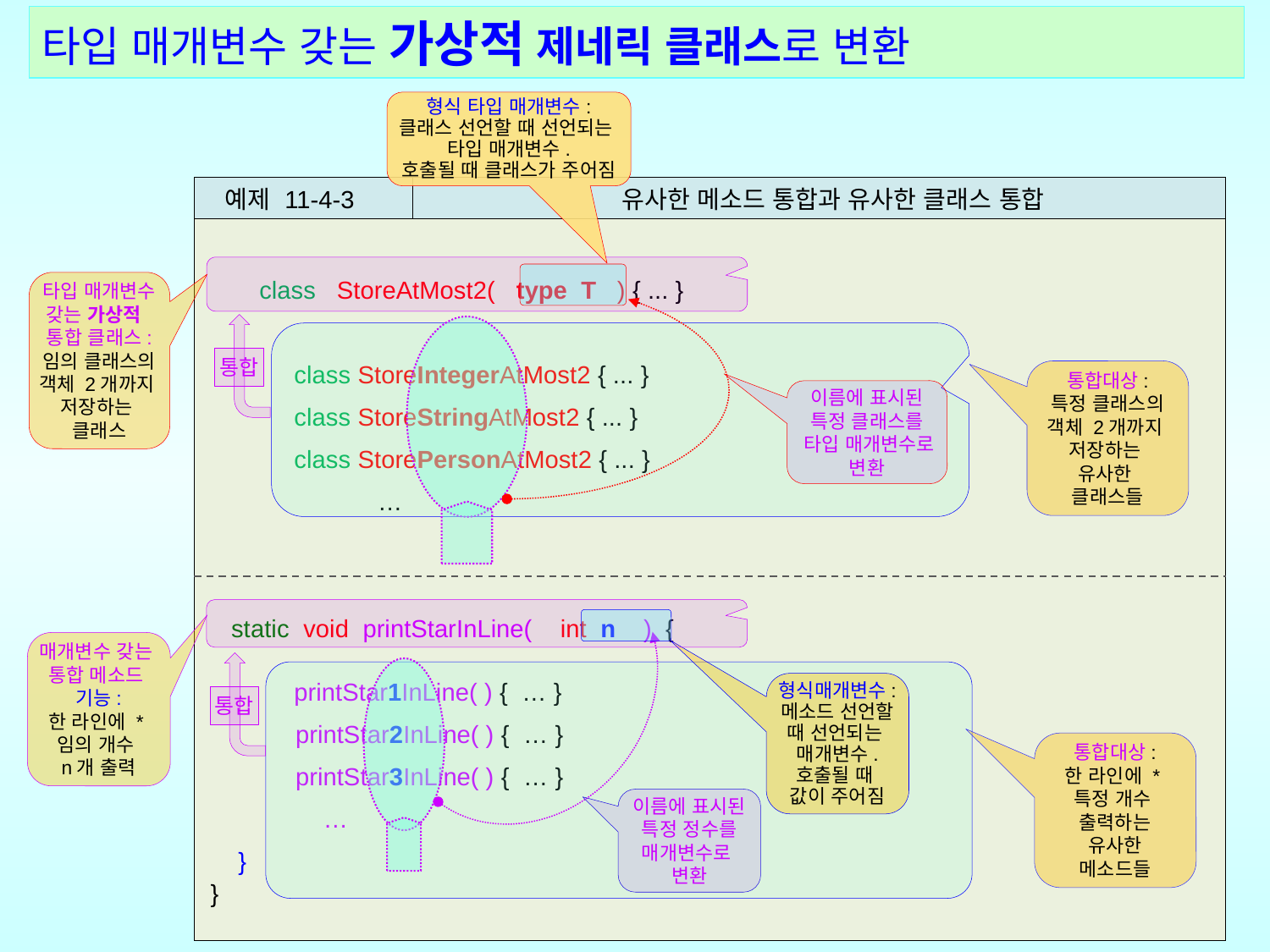

타입 매개변수 갖는 가상적 제네릭 클래스로 변환
형식 타입 매개변수:
클래스 선언할 때 선언되는
타입 매개변수.
호출될 때 클래스가 주어짐
| 예제 11-4-3 | 유사한 메소드 통합과 유사한 클래스 통합 |
| --- | --- |
| class StoreAtMost2( type T ) { ... } class StoreIntegerAtMost2 { ... } class StoreStringAtMost2 { ... } class StorePersonAtMost2 { ... } … static void printStarInLine( int n ) { printStar1InLine( ) { … } printStar2InLine( ) { … } printStar3InLine( ) { … } … } } | class CountDivisors\_UsingMethod { public static void main(String args[]) { printCountDivisors\_From1To100(); // 작성한 대체 메소드 호출 } // 대체 메소드 작성: 수행될 문장들을 메소드 이름으로 대체함 // printCountDivisors\_From1To100(): 1부터 100까지 약수 개수 출력하는 메소드 static void printCountDivisors\_From1To100() { // 메소드 시그니처 System.out.println("\n \*\* 1부터 100까지 정수 약수 개수 출력하기 \*\*\n "); for (int n = 1; n <= 100; n++) { // 외부 for 문: n이 1부터 100까지 반복 int cntDivisors = 0; // n의 약수 개수를 0으로 초기화 for (int i = 1; i <= n; i++) // 내부 for 문: i가 1부터 n까지 반복 if (n % i == 0) // n을 i로 나누어 나머지가 0이면 cntDivisors++; // i는 n의 약수이므로 약수 개수 1 증가 System.out.println(" \* " + n + "의 약수 개수: " + cntDivisors); } } } |

타입 매개변수 갖는 가상적
통합 클래스:
임의 클래스의
객체 2개까지
저장하는
클래스

통합
통합대상:
특정 클래스의
객체 2개까지
저장하는
유사한
클래스들
이름에 표시된
특정 클래스를
 타입 매개변수로
변환

매개변수 갖는
통합 메소드
기능:
한 라인에 *
임의 개수
n개 출력

형식매개변수:
메소드 선언할 때 선언되는
매개변수.
호출될 때
값이 주어짐

통합
통합대상:
한 라인에 *
특정 개수
 출력하는
유사한
메소드들
이름에 표시된
특정 정수를
매개변수로
변환